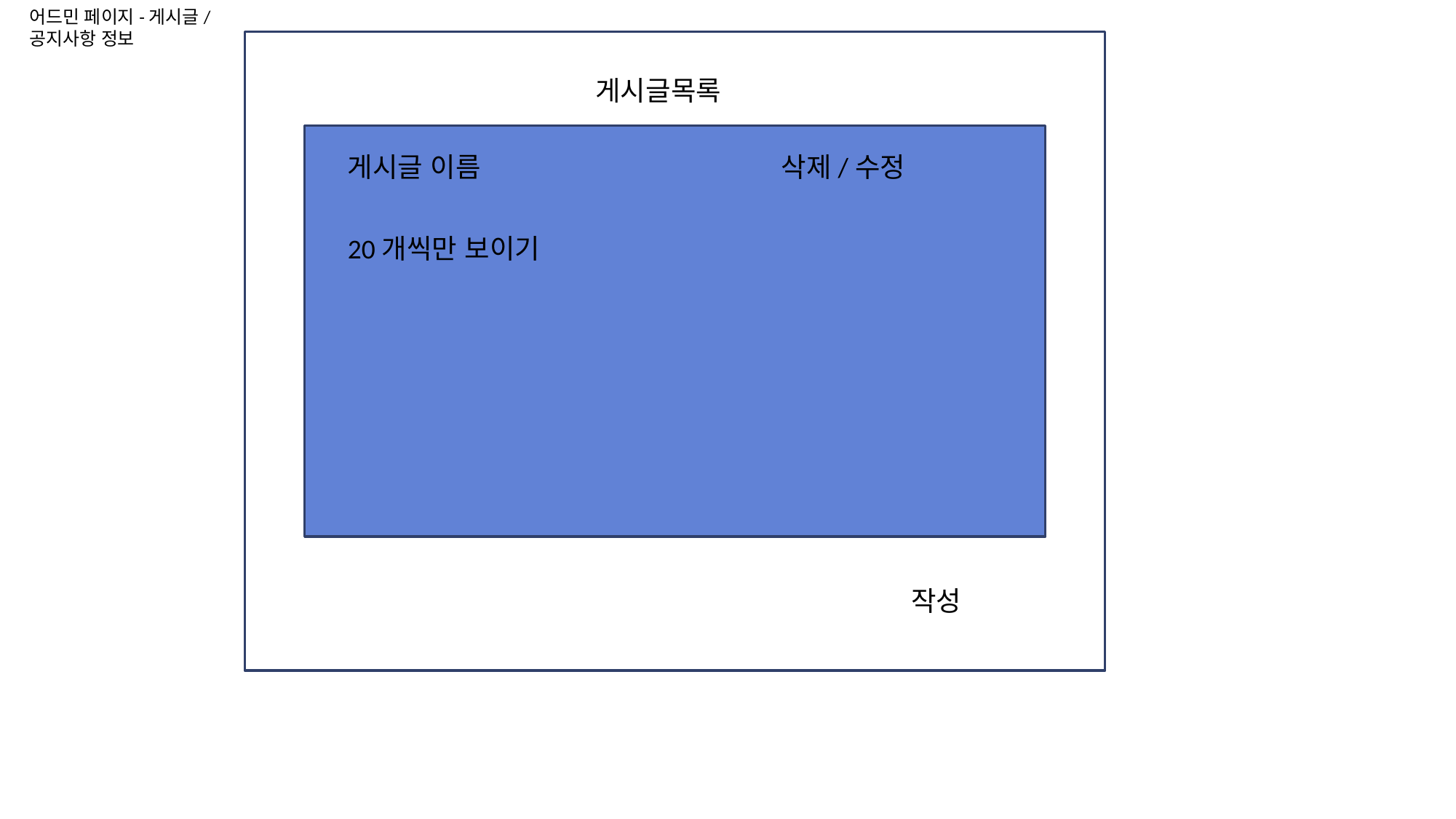

어드민 페이지-게시글/공지사항 정보

게시글목록

게시글 이름
삭제/수정
20개씩만 보이기
전송
작성